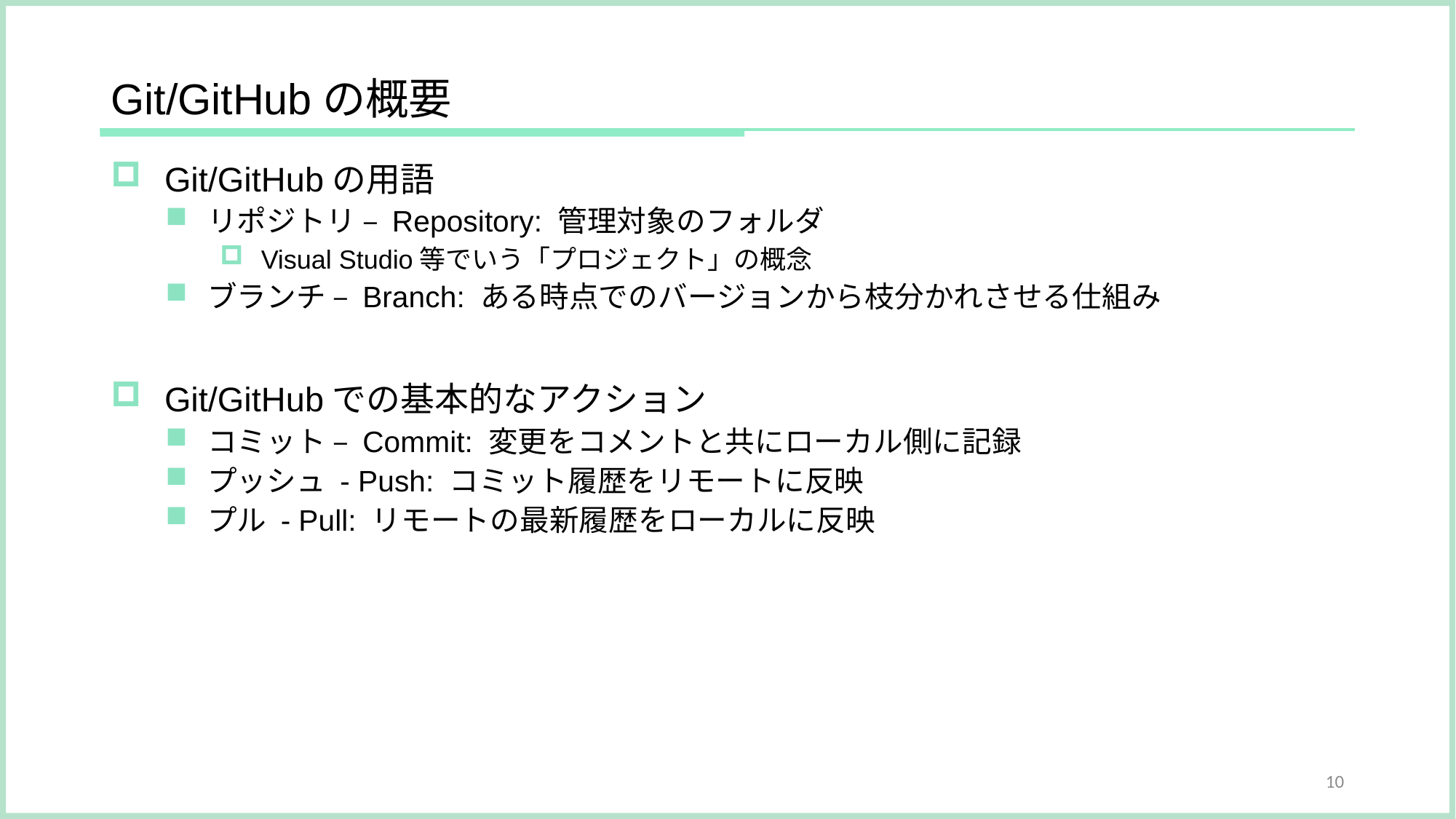

# Git/GitHubの概要
Git/GitHubの用語
リポジトリ – Repository: 管理対象のフォルダ
Visual Studio等でいう「プロジェクト」の概念
ブランチ – Branch: ある時点でのバージョンから枝分かれさせる仕組み

Git/GitHubでの基本的なアクション
コミット – Commit: 変更をコメントと共にローカル側に記録
プッシュ - Push: コミット履歴をリモートに反映
プル - Pull: リモートの最新履歴をローカルに反映
10